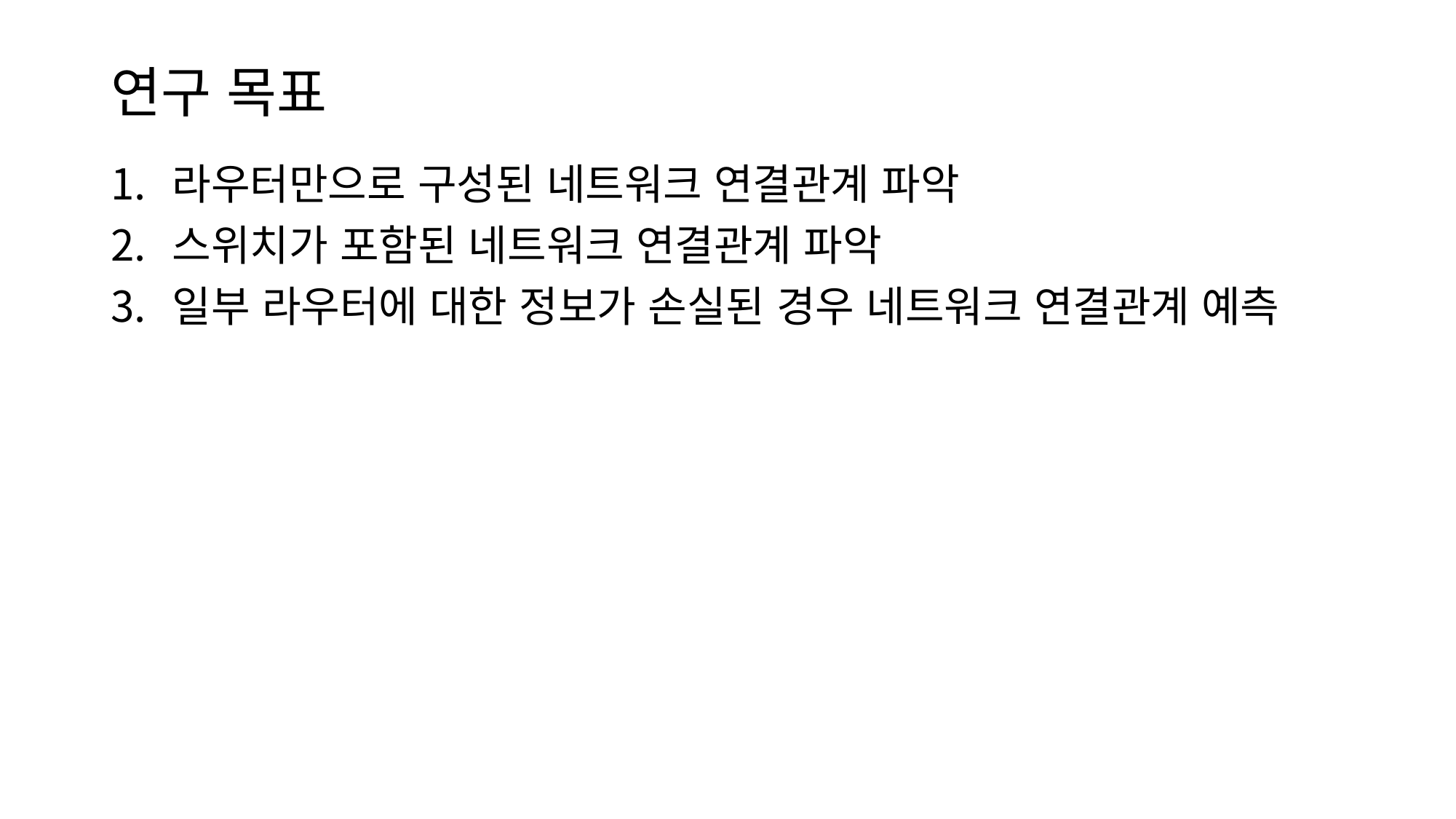

# 연구 목표
라우터만으로 구성된 네트워크 연결관계 파악
스위치가 포함된 네트워크 연결관계 파악
일부 라우터에 대한 정보가 손실된 경우 네트워크 연결관계 예측